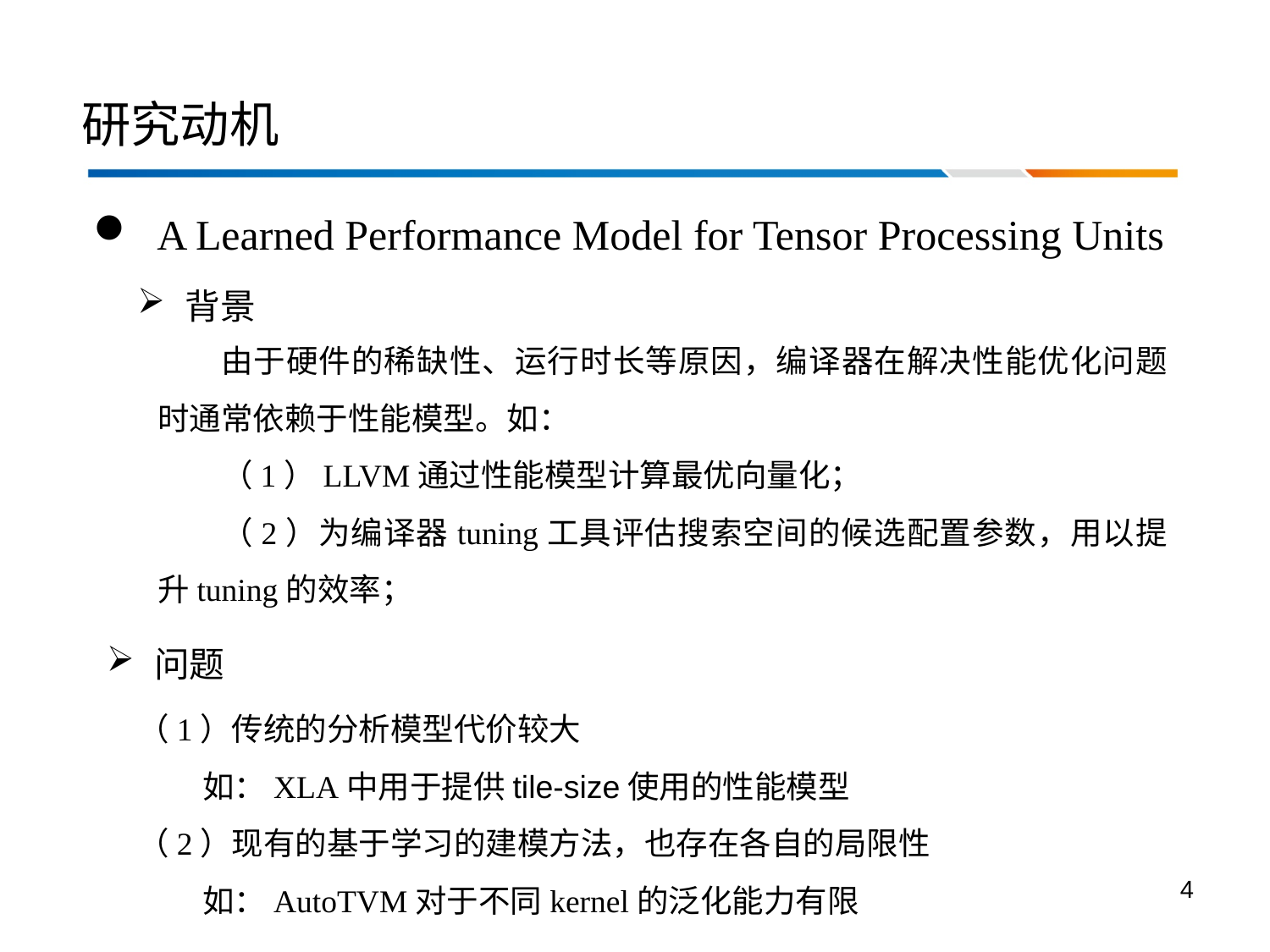

# 研究动机
A Learned Performance Model for Tensor Processing Units
背景
由于硬件的稀缺性、运行时长等原因，编译器在解决性能优化问题时通常依赖于性能模型。如：
（1）LLVM通过性能模型计算最优向量化；
（2）为编译器tuning工具评估搜索空间的候选配置参数，用以提升tuning的效率；
问题
（1）传统的分析模型代价较大
        如：XLA中用于提供tile-size使用的性能模型
（2）现有的基于学习的建模方法，也存在各自的局限性
        如：AutoTVM对于不同kernel的泛化能力有限
4